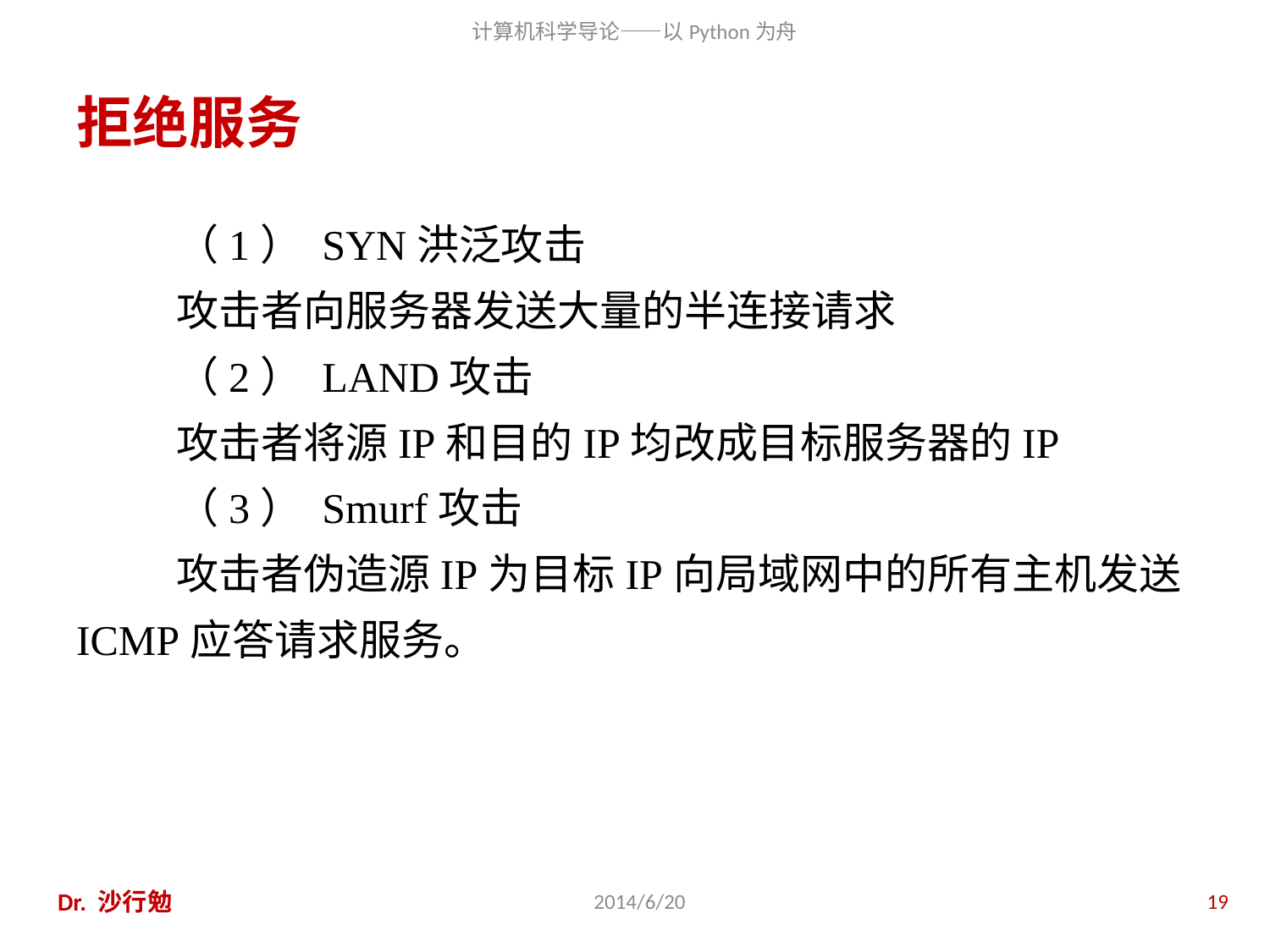

# 拒绝服务
（1） SYN洪泛攻击
攻击者向服务器发送大量的半连接请求
（2） LAND攻击
攻击者将源IP和目的IP均改成目标服务器的IP
（3） Smurf攻击
攻击者伪造源IP为目标IP向局域网中的所有主机发送ICMP应答请求服务。
Dr. 沙行勉
2014/6/20
19